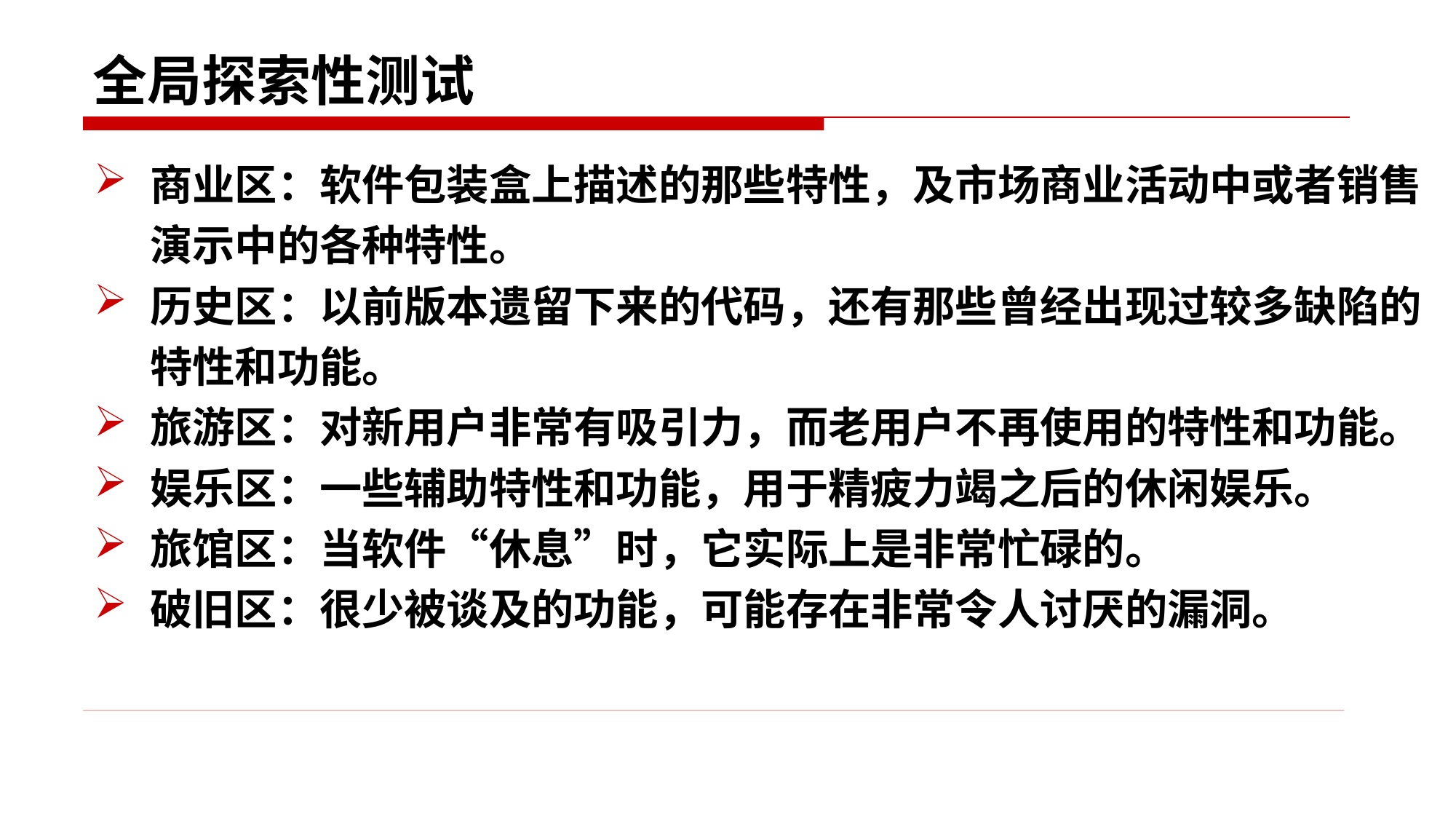

# 全局探索性测试
商业区：软件包装盒上描述的那些特性，及市场商业活动中或者销售演示中的各种特性。
历史区：以前版本遗留下来的代码，还有那些曾经出现过较多缺陷的特性和功能。
旅游区：对新用户非常有吸引力，而老用户不再使用的特性和功能。
娱乐区：一些辅助特性和功能，用于精疲力竭之后的休闲娱乐。
旅馆区：当软件“休息”时，它实际上是非常忙碌的。
破旧区：很少被谈及的功能，可能存在非常令人讨厌的漏洞。